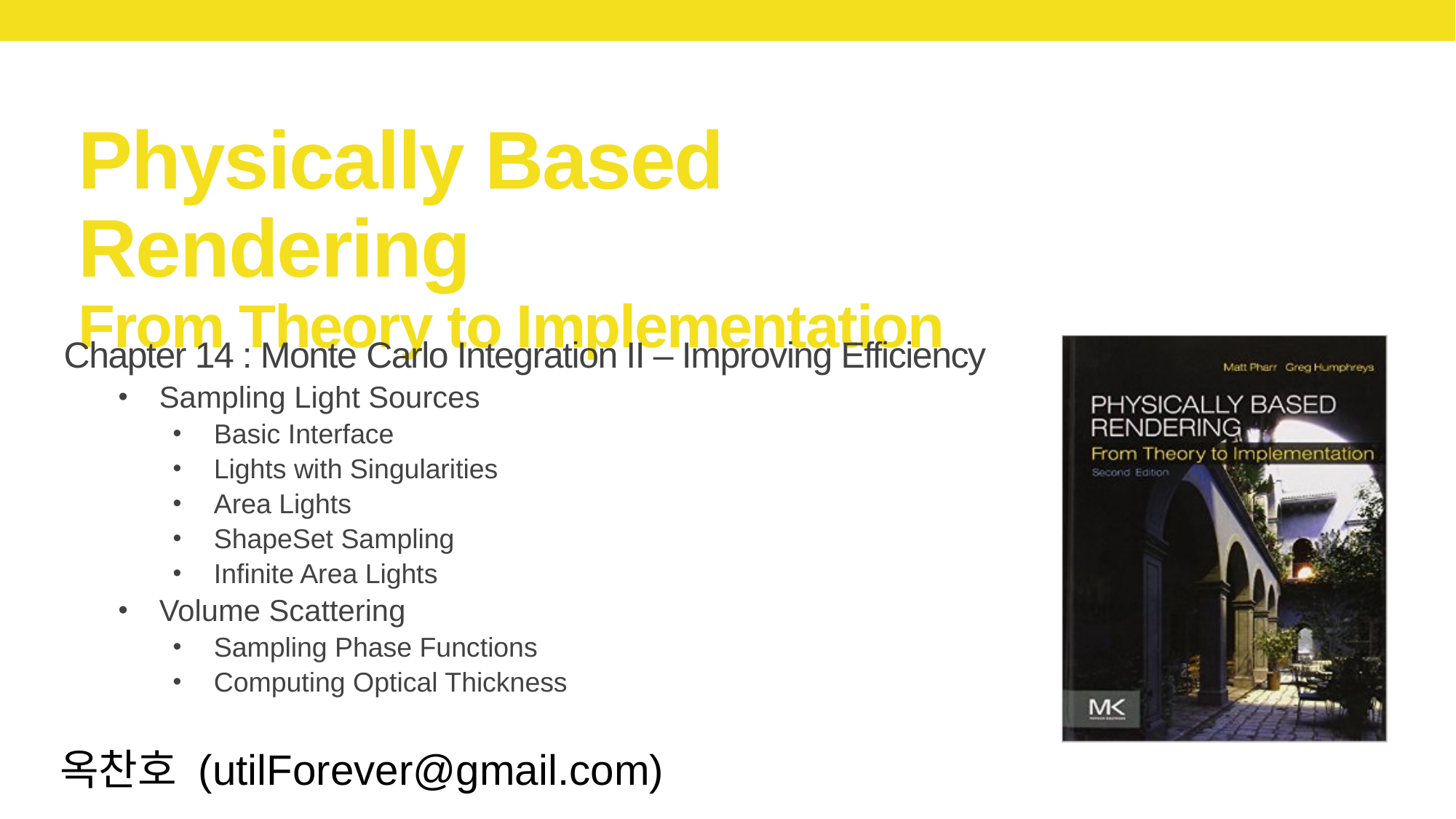

# Physically Based Rendering From Theory to Implementation
Chapter 14 : Monte Carlo Integration II – Improving Efficiency
Sampling Light Sources
Basic Interface
Lights with Singularities
Area Lights
ShapeSet Sampling
Infinite Area Lights
Volume Scattering
Sampling Phase Functions
Computing Optical Thickness
옥찬호 (utilForever@gmail.com)